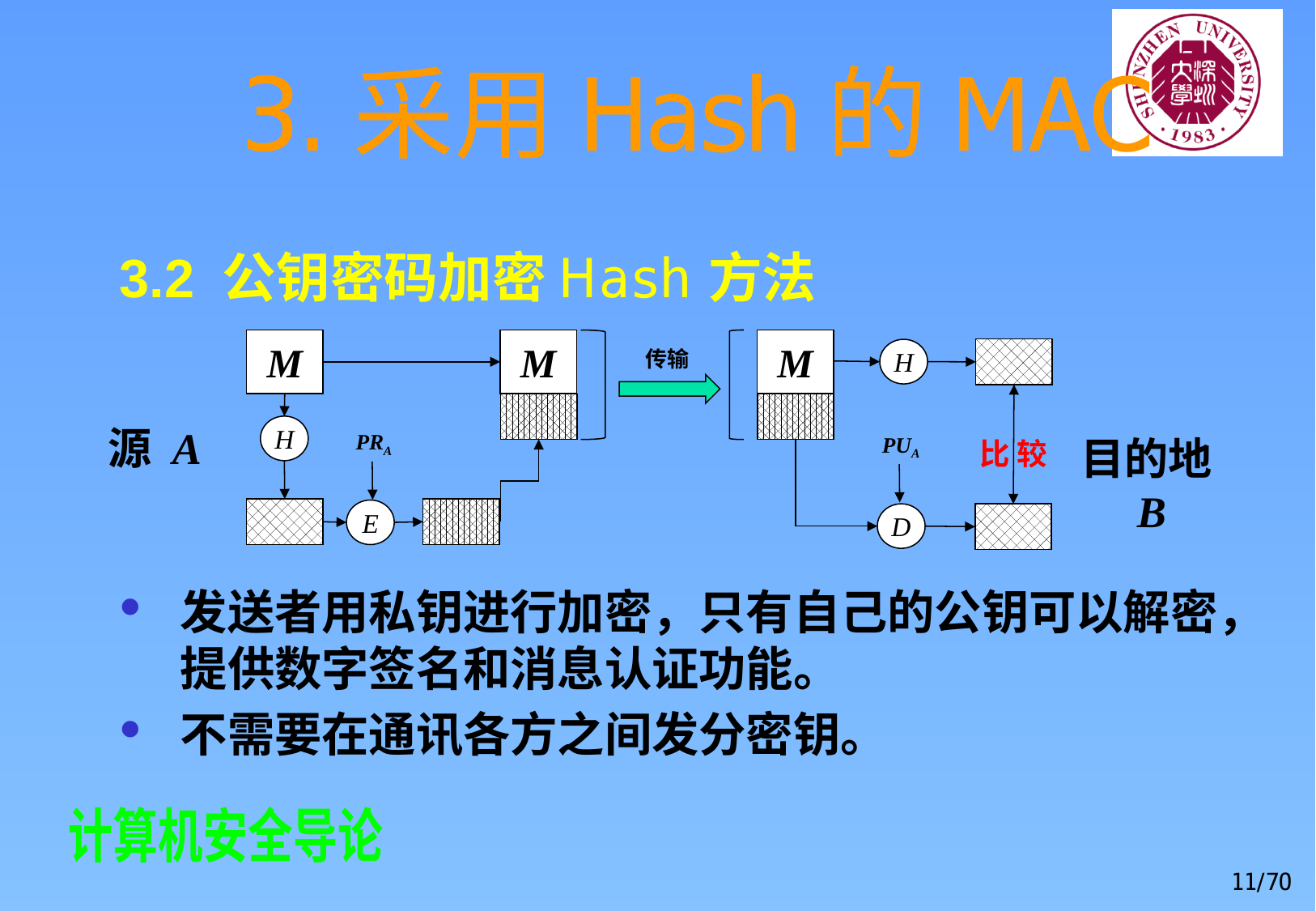

# 3.采用Hash的MAC
3.2 公钥密码加密Hash方法

发送者用私钥进行加密，只有自己的公钥可以解密，提供数字签名和消息认证功能。
不需要在通讯各方之间发分密钥。
M
M

M

H
传输

源 A
H
PRA
PUA

目的地B
比 较

E
D

11/70